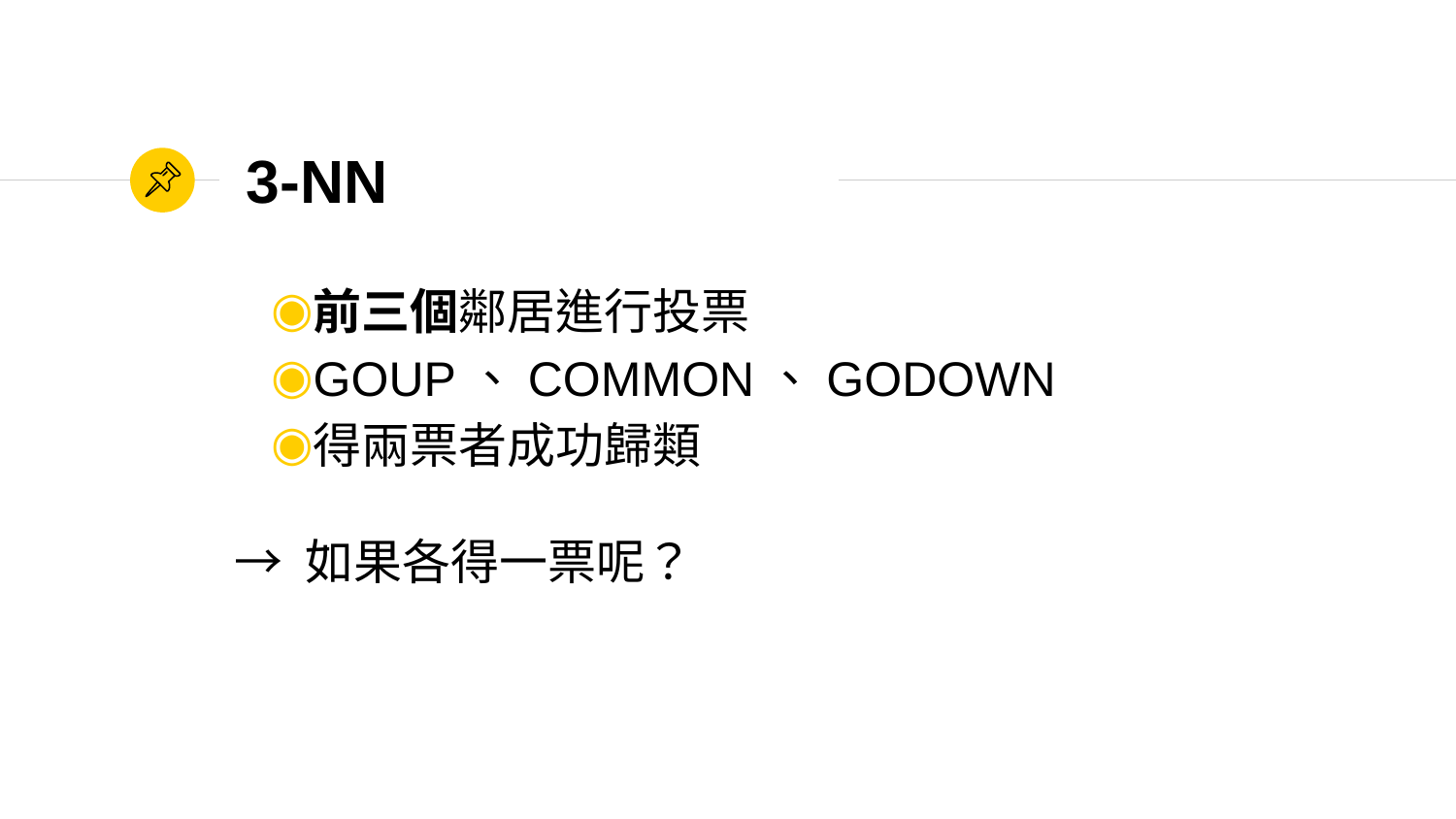

# 3-NN

前三個鄰居進行投票
GOUP、COMMON、GODOWN
得兩票者成功歸類

→ 如果各得一票呢？